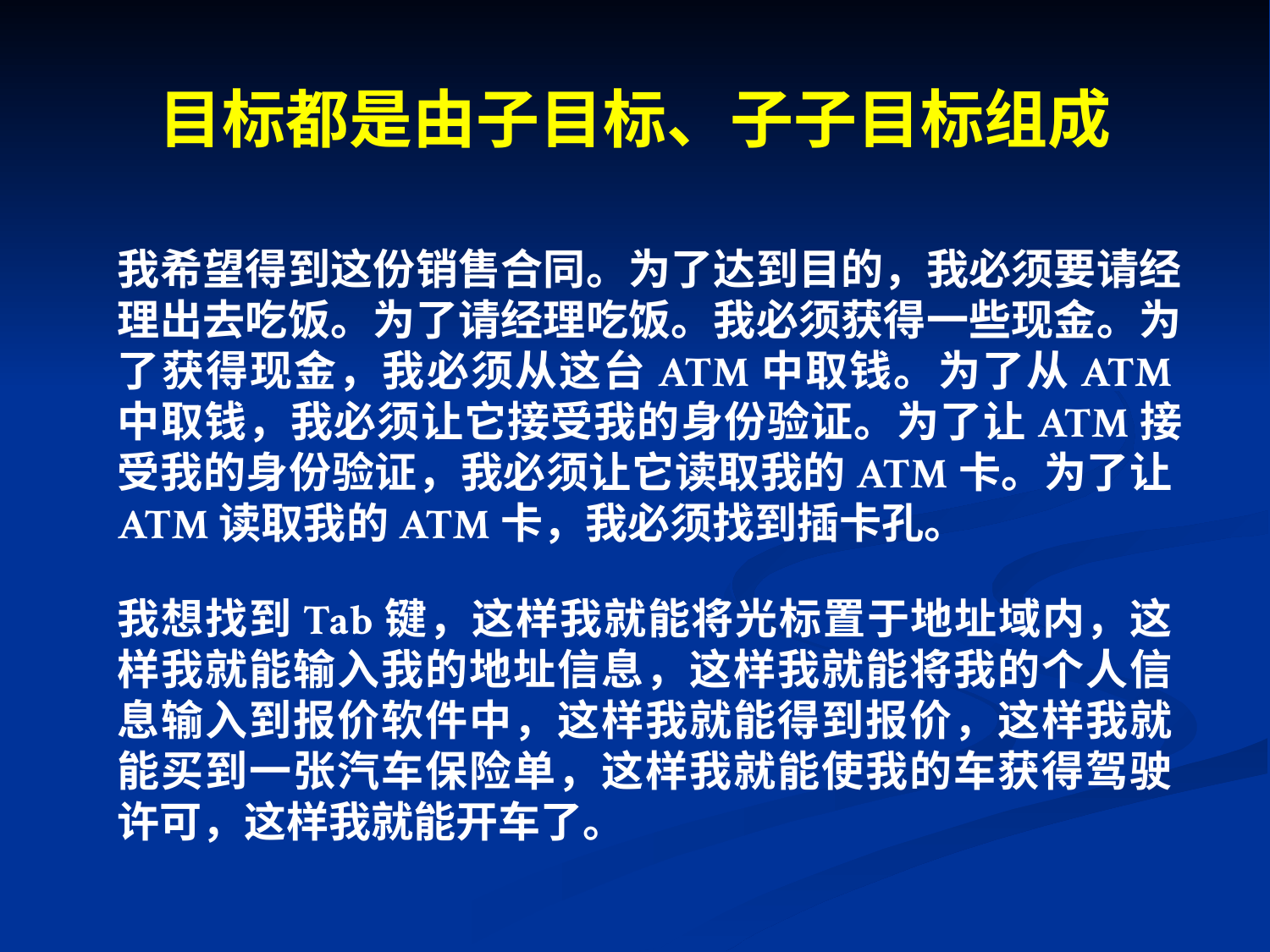

# 目标都是由子目标、子子目标组成
我希望得到这份销售合同。为了达到目的，我必须要请经理出去吃饭。为了请经理吃饭。我必须获得一些现金。为了获得现金，我必须从这台ATM中取钱。为了从ATM中取钱，我必须让它接受我的身份验证。为了让ATM接受我的身份验证，我必须让它读取我的ATM卡。为了让ATM读取我的ATM卡，我必须找到插卡孔。

我想找到Tab键，这样我就能将光标置于地址域内，这样我就能输入我的地址信息，这样我就能将我的个人信息输入到报价软件中，这样我就能得到报价，这样我就能买到一张汽车保险单，这样我就能使我的车获得驾驶许可，这样我就能开车了。